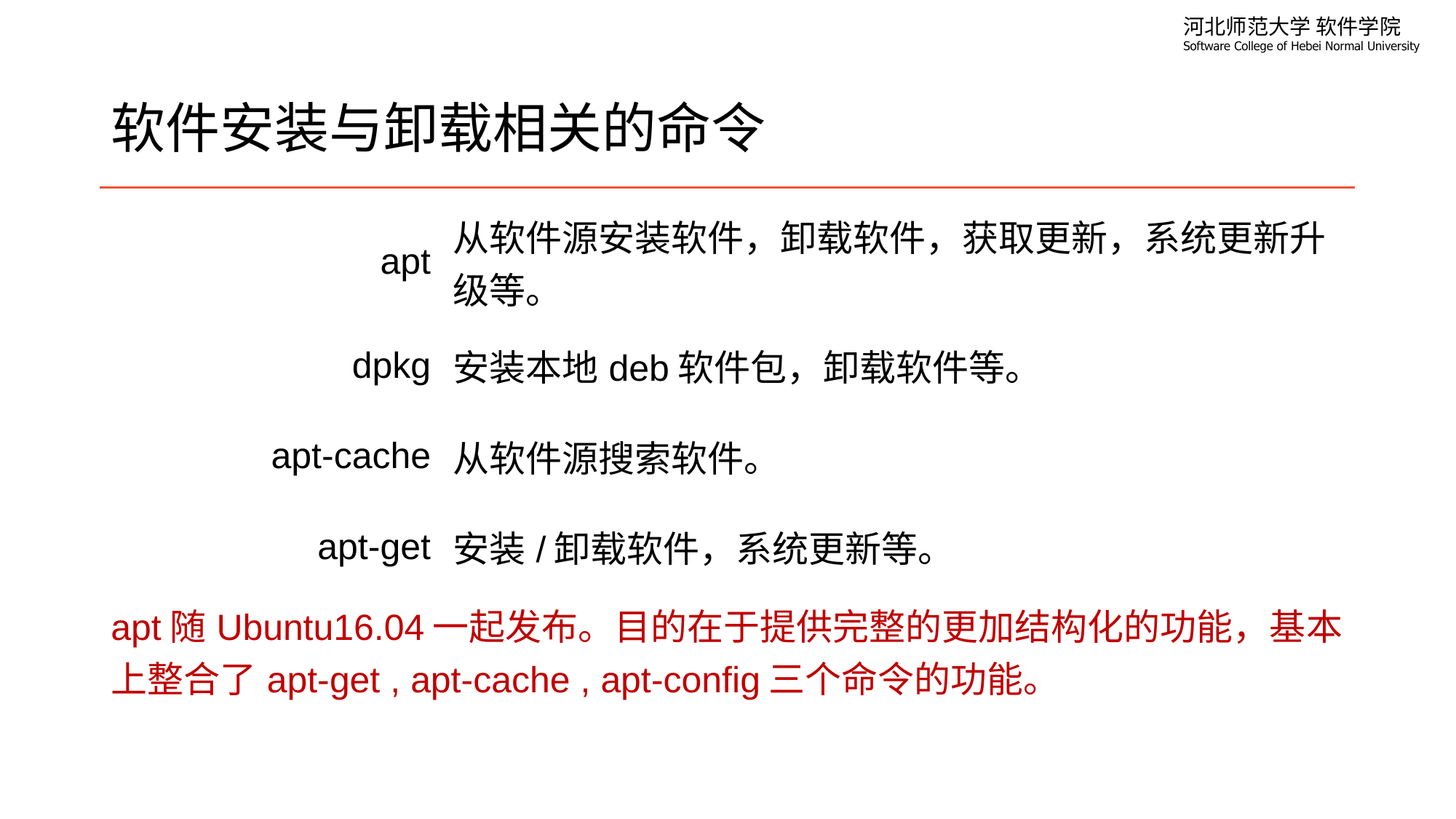

# 软件安装与卸载相关的命令
| apt | 从软件源安装软件，卸载软件，获取更新，系统更新升级等。 |
| --- | --- |
| dpkg | 安装本地deb软件包，卸载软件等。 |
| apt-cache | 从软件源搜索软件。 |
| apt-get | 安装/卸载软件，系统更新等。 |
| apt随Ubuntu16.04一起发布。目的在于提供完整的更加结构化的功能，基本上整合了apt-get , apt-cache , apt-config三个命令的功能。 |  |